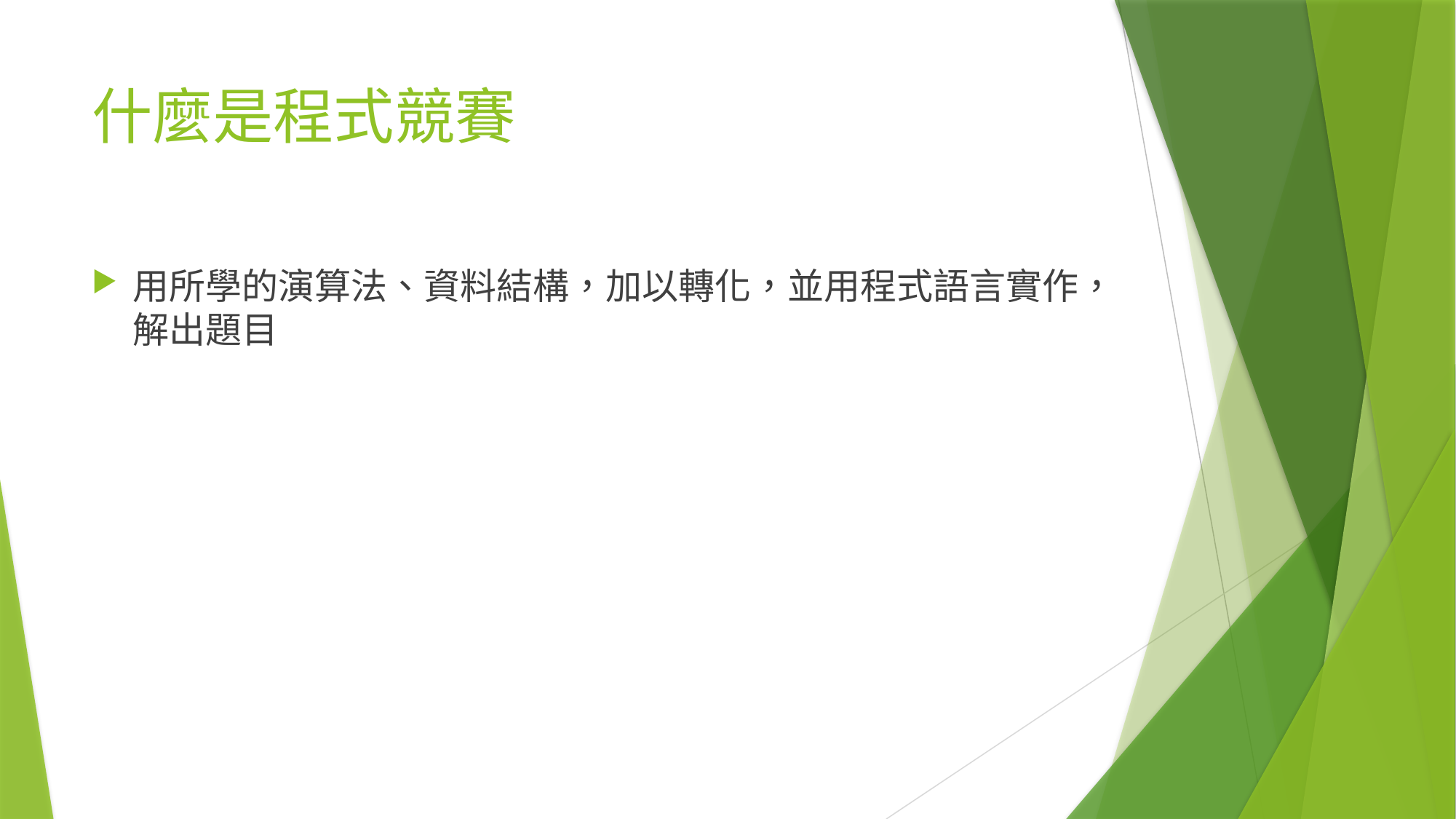

# 什麼是程式競賽
用所學的演算法、資料結構，加以轉化，並用程式語言實作，解出題目